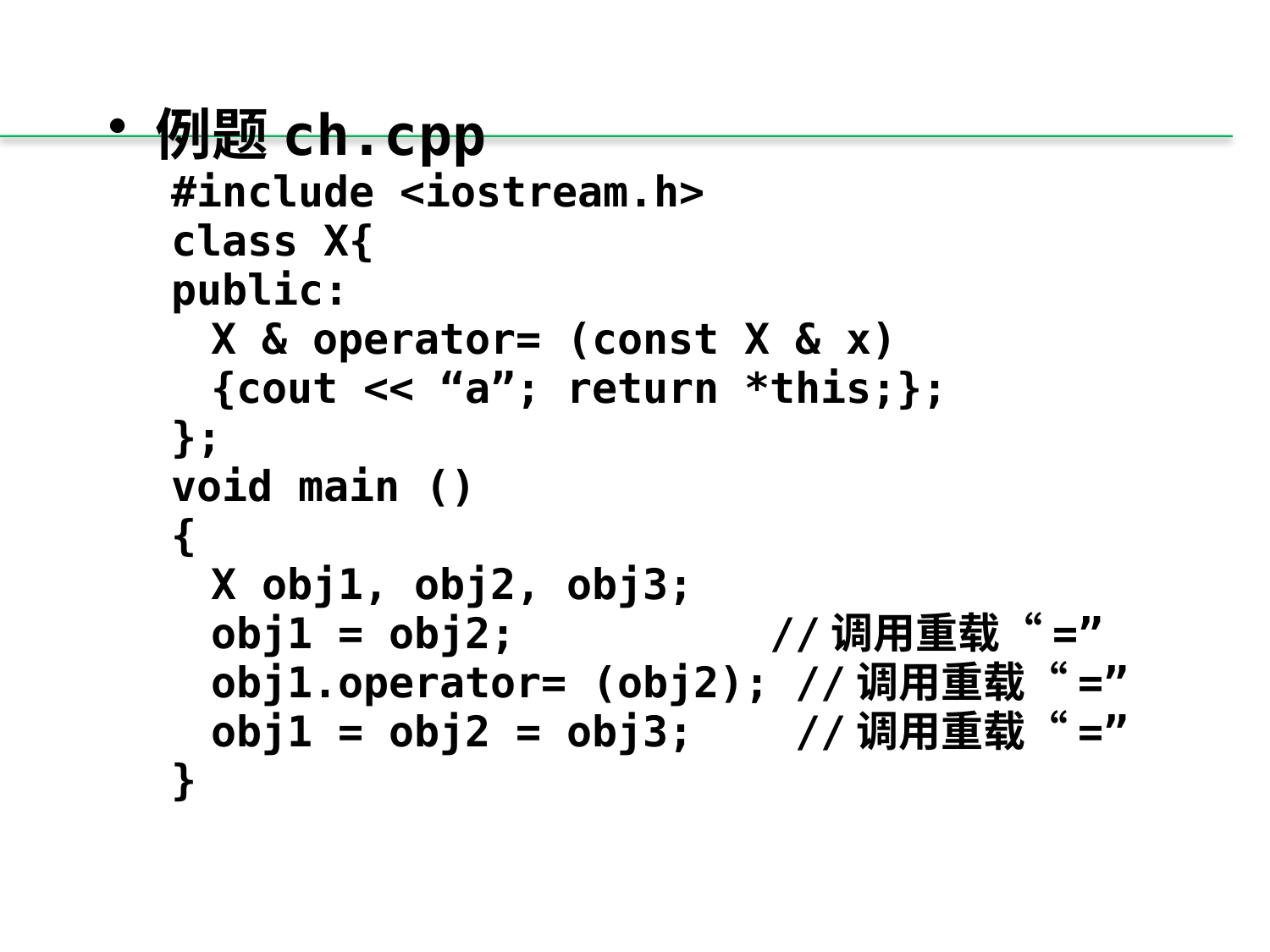

例题ch.cpp
#include <iostream.h>
class X{
public:
	X & operator= (const X & x)
	{cout << “a”; return *this;};
};
void main ()
{
	X obj1, obj2, obj3;
	obj1 = obj2;          //调用重载“=”
	obj1.operator= (obj2); //调用重载“=”
	obj1 = obj2 = obj3;    //调用重载“=”
}